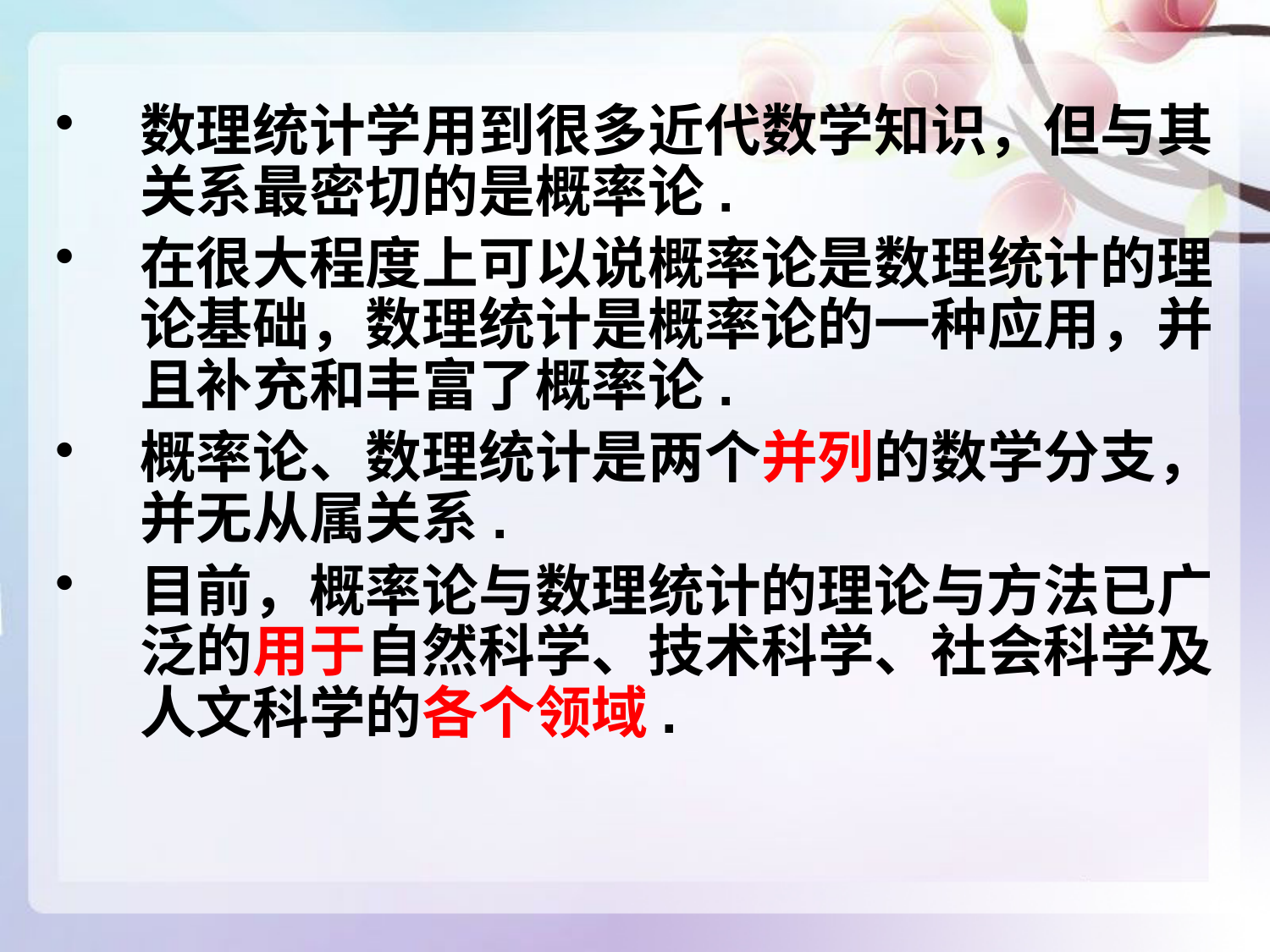

数理统计学用到很多近代数学知识，但与其关系最密切的是概率论.
在很大程度上可以说概率论是数理统计的理论基础，数理统计是概率论的一种应用，并且补充和丰富了概率论.
概率论、数理统计是两个并列的数学分支，并无从属关系.
目前，概率论与数理统计的理论与方法已广泛的用于自然科学、技术科学、社会科学及人文科学的各个领域.